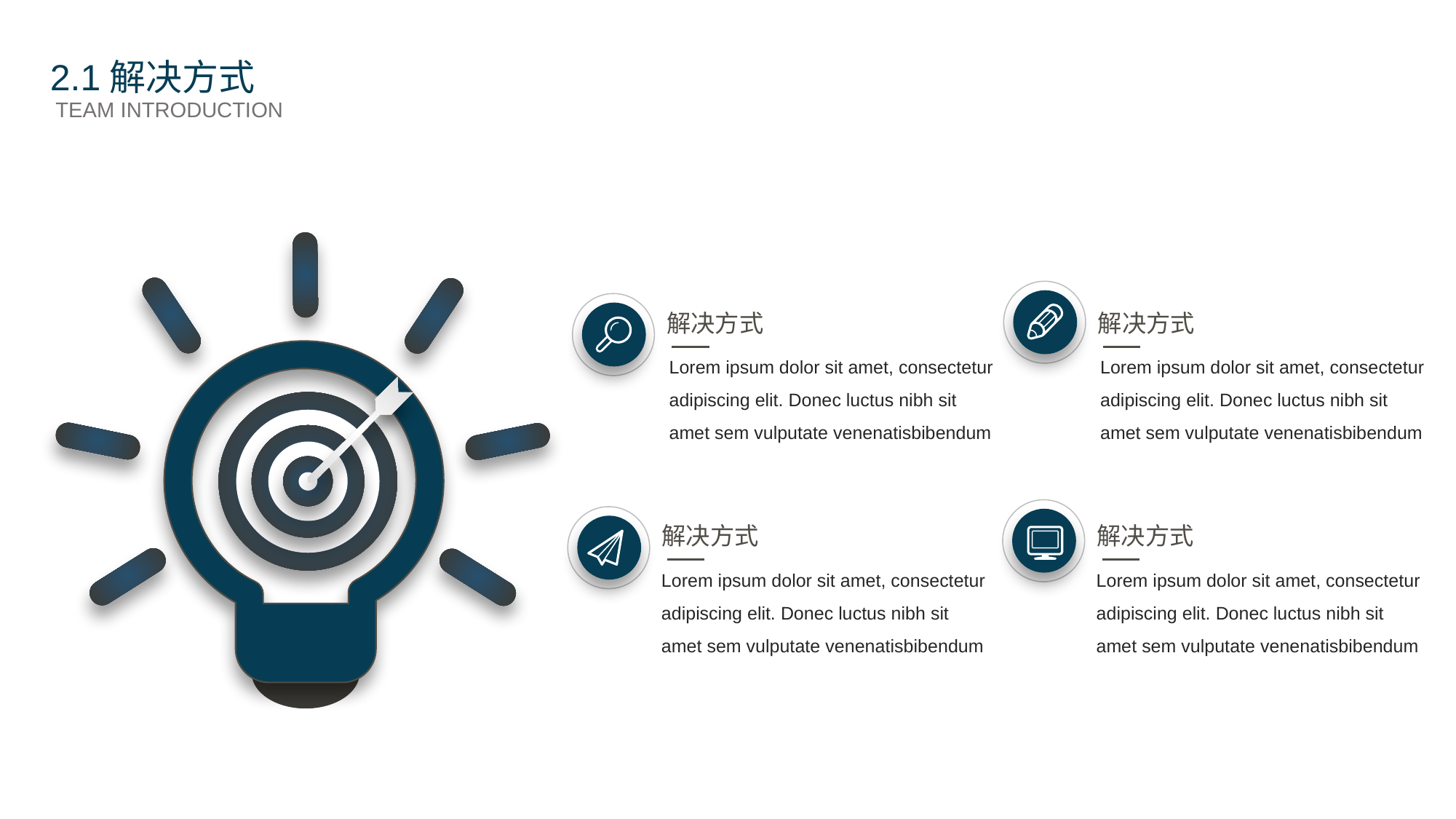

2.1解决方式
TEAM INTRODUCTION

解决方式

Lorem ipsum dolor sit amet, consectetur adipiscing elit. Donec luctus nibh sit amet sem vulputate venenatisbibendum

解决方式

Lorem ipsum dolor sit amet, consectetur adipiscing elit. Donec luctus nibh sit amet sem vulputate venenatisbibendum

解决方式

Lorem ipsum dolor sit amet, consectetur adipiscing elit. Donec luctus nibh sit amet sem vulputate venenatisbibendum

解决方式

Lorem ipsum dolor sit amet, consectetur adipiscing elit. Donec luctus nibh sit amet sem vulputate venenatisbibendum